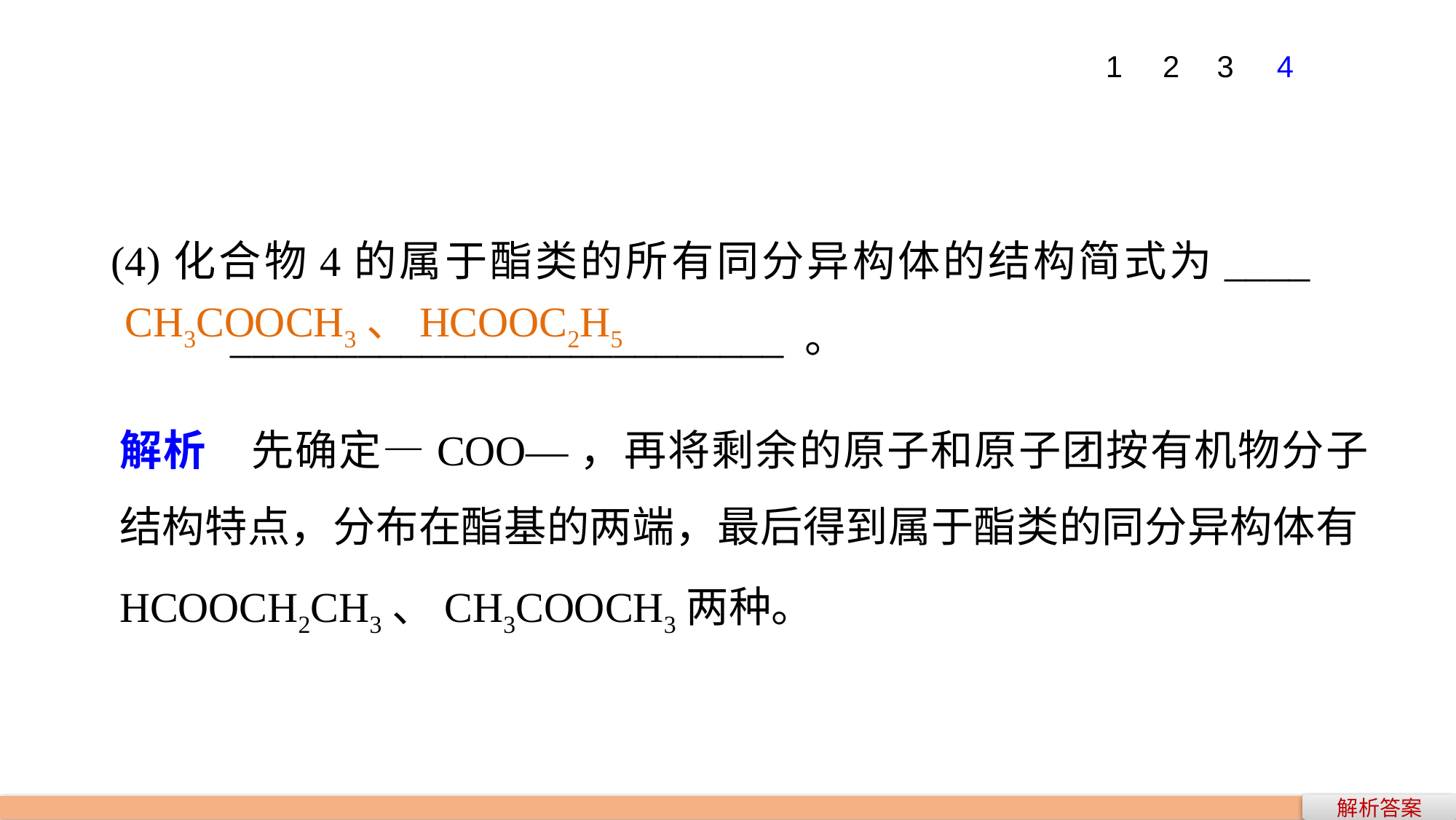

1
2
3
4

(4)化合物4的属于酯类的所有同分异构体的结构简式为____	 __________________________ 。
CH3COOCH3、HCOOC2H5
解析　先确定—COO—，再将剩余的原子和原子团按有机物分子结构特点，分布在酯基的两端，最后得到属于酯类的同分异构体有HCOOCH2CH3、CH3COOCH3两种。
解析答案